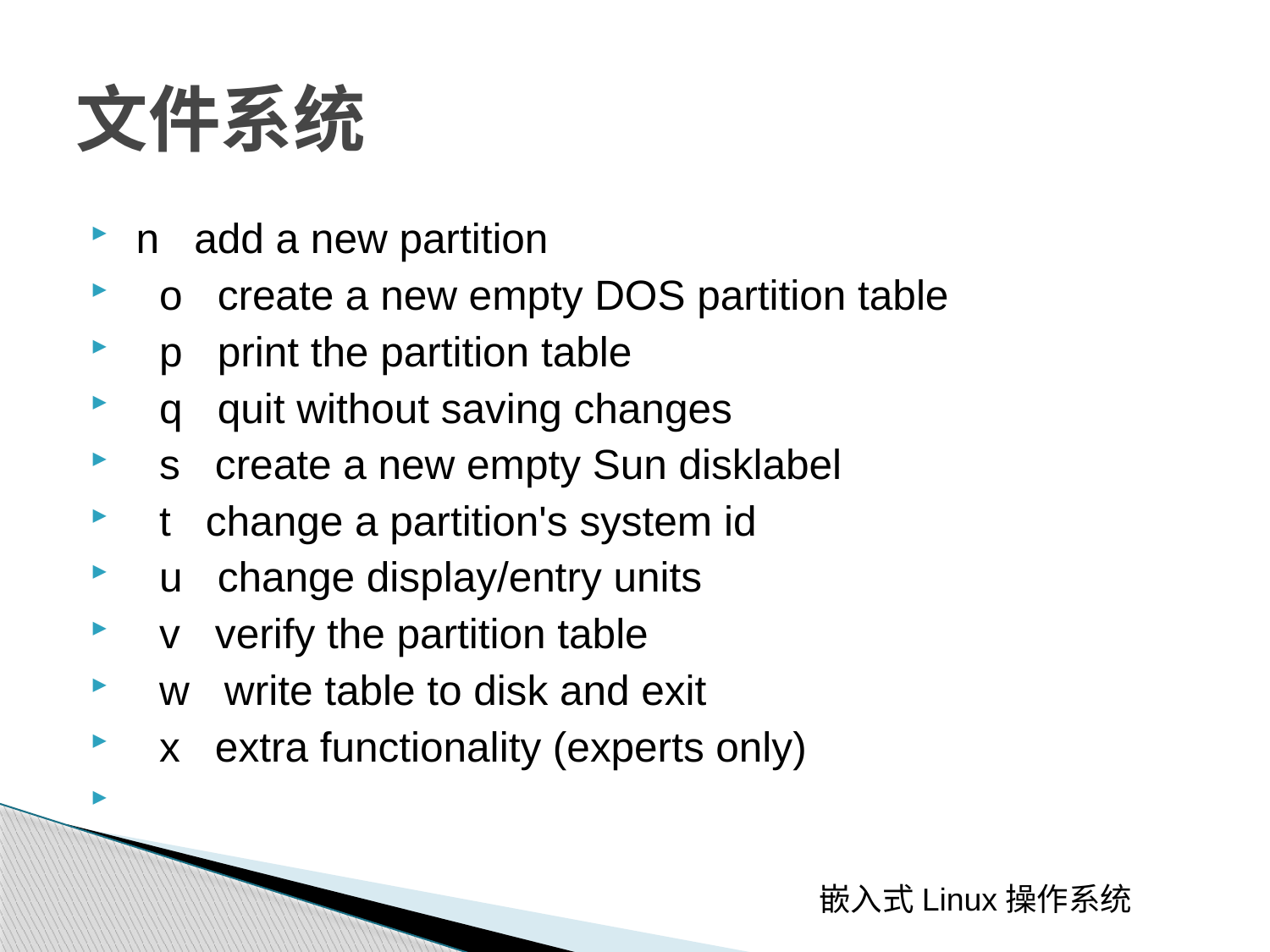

# 文件系统
 n   add a new partition
   o   create a new empty DOS partition table
   p   print the partition table
   q   quit without saving changes
   s   create a new empty Sun disklabel
   t   change a partition's system id
   u   change display/entry units
   v   verify the partition table
   w   write table to disk and exit
   x   extra functionality (experts only)

         嵌入式Linux操作系统